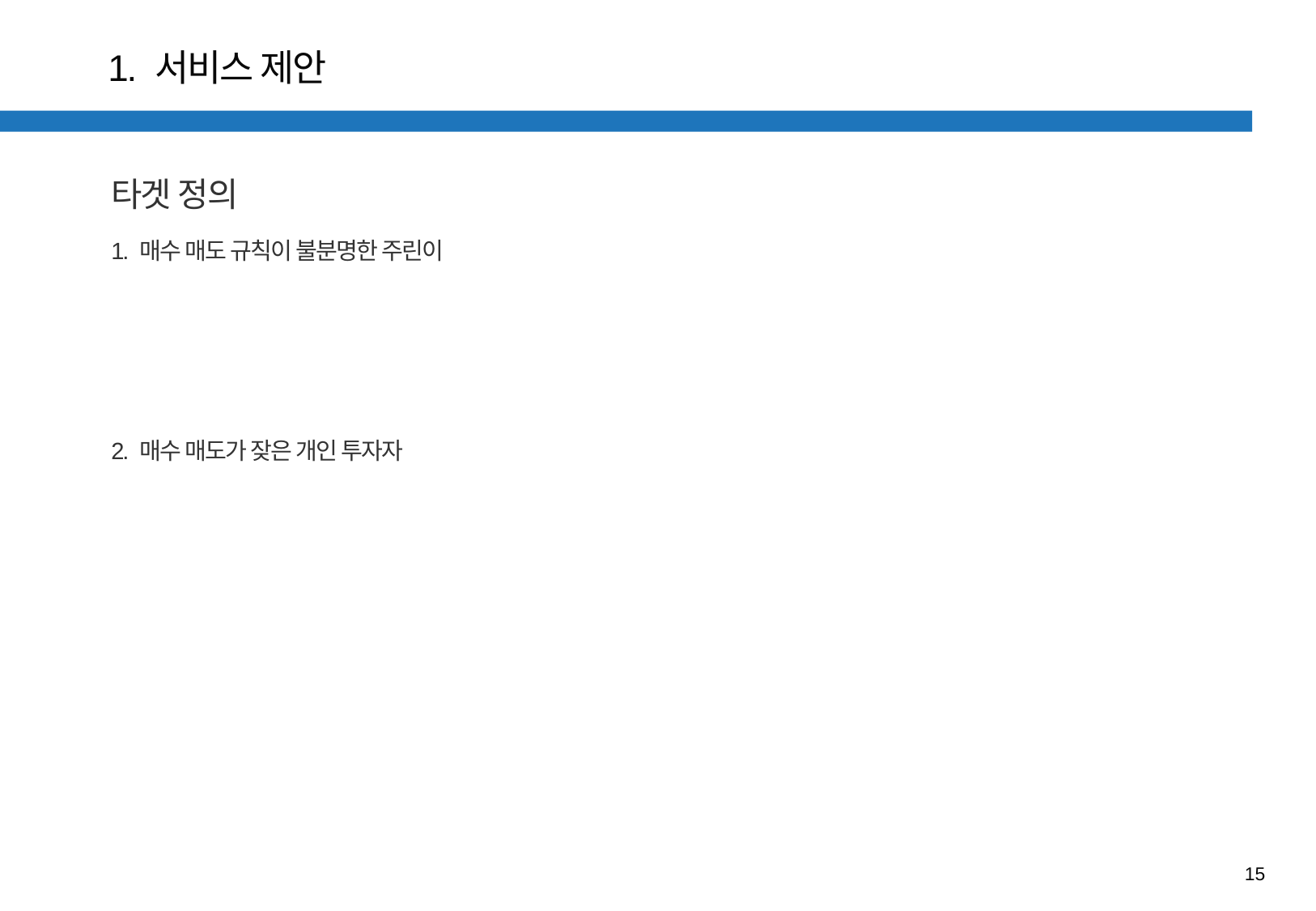

1. 서비스 제안
타겟 정의
1. 매수 매도 규칙이 불분명한 주린이
2. 매수 매도가 잦은 개인 투자자